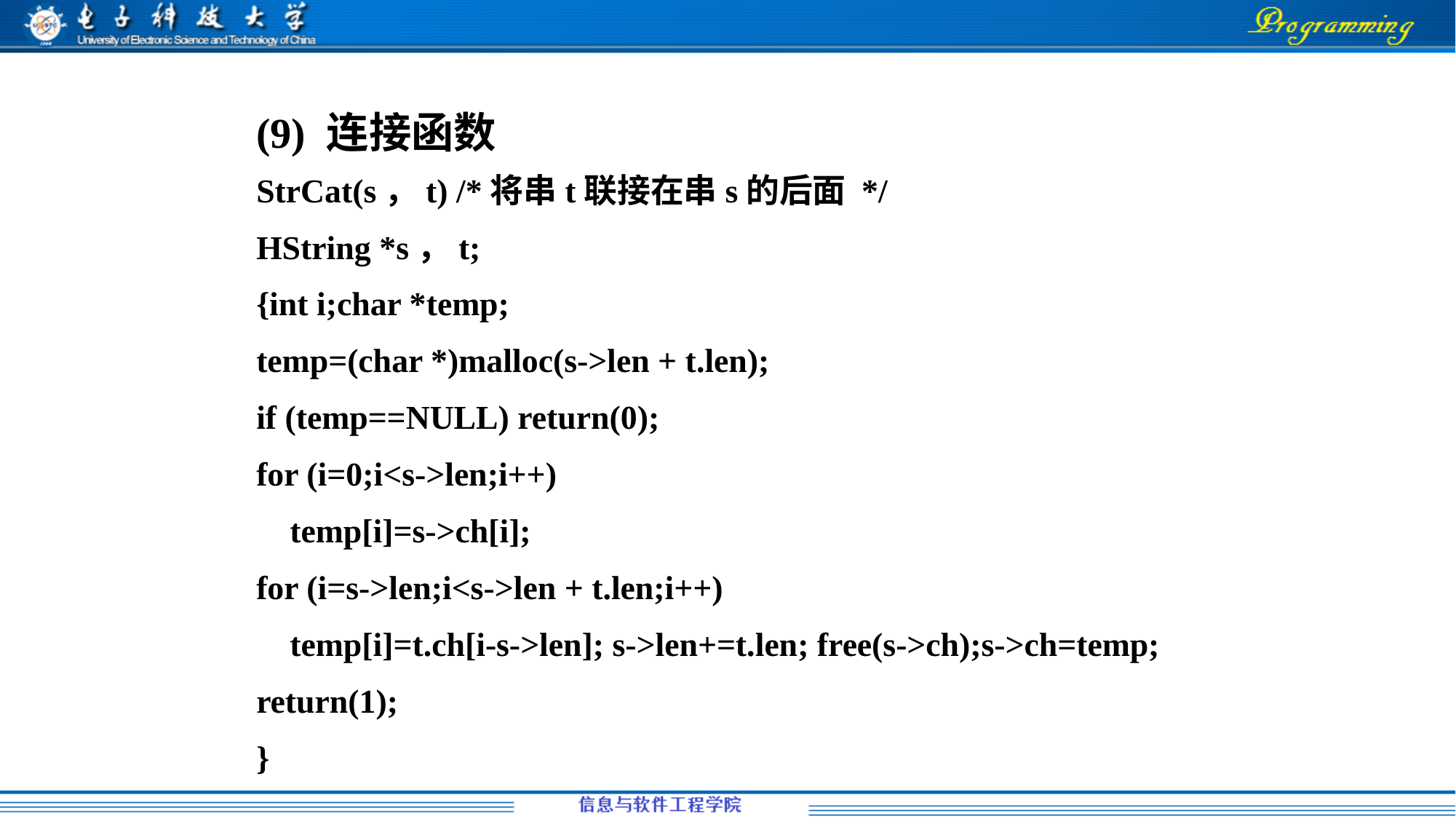

(9) 连接函数
StrCat(s，t) /*将串t联接在串s的后面 */
HString *s，t;
{int i;char *temp;
temp=(char *)malloc(s->len + t.len);
if (temp==NULL) return(0);
for (i=0;i<s->len;i++)
    temp[i]=s->ch[i];
for (i=s->len;i<s->len + t.len;i++)
    temp[i]=t.ch[i-s->len]; s->len+=t.len; free(s->ch);s->ch=temp;
return(1);
}